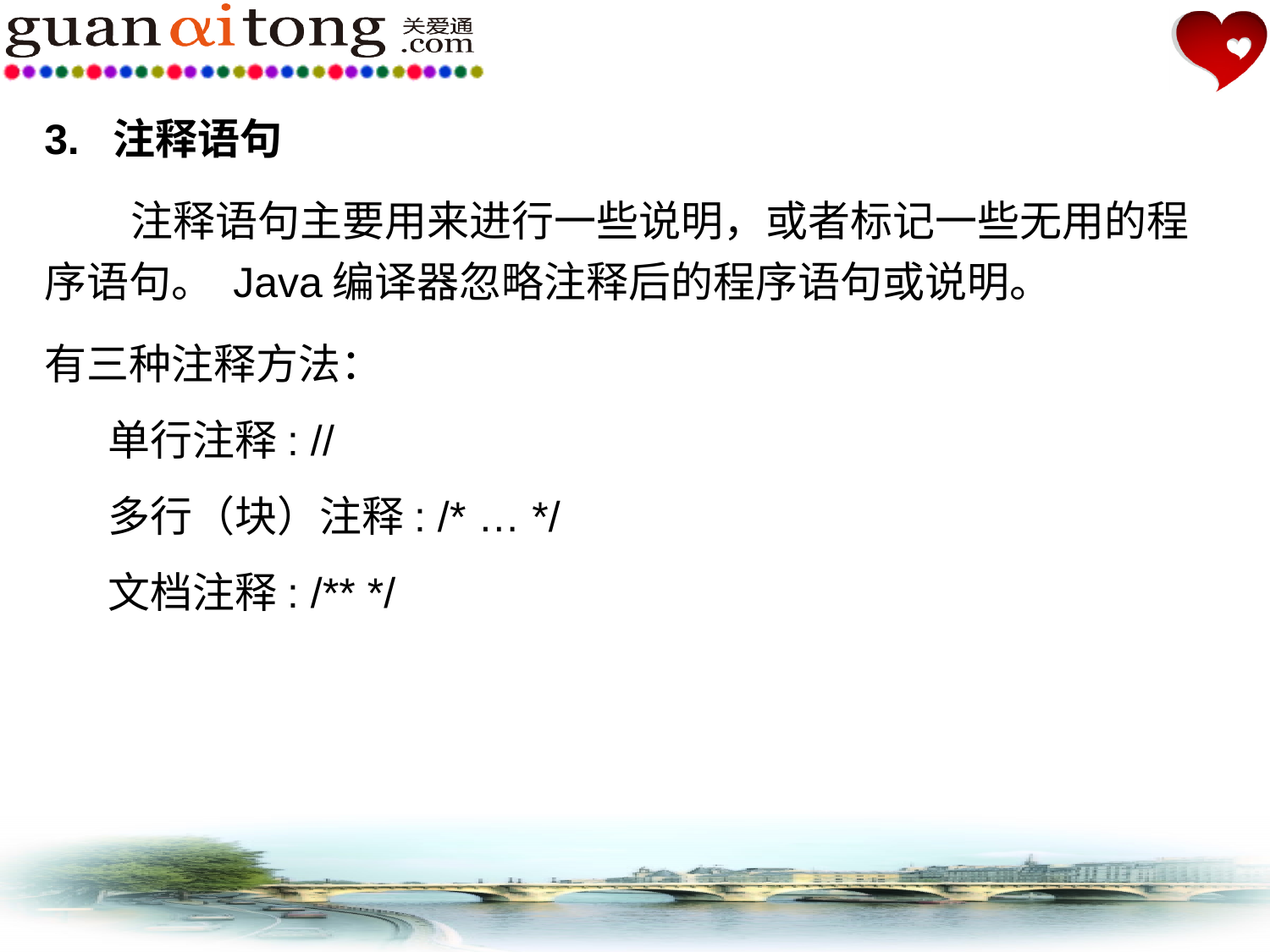

3.  注释语句
        注释语句主要用来进行一些说明，或者标记一些无用的程序语句。 Java编译器忽略注释后的程序语句或说明。
有三种注释方法：
单行注释: //
多行（块）注释: /* … */
文档注释: /** */